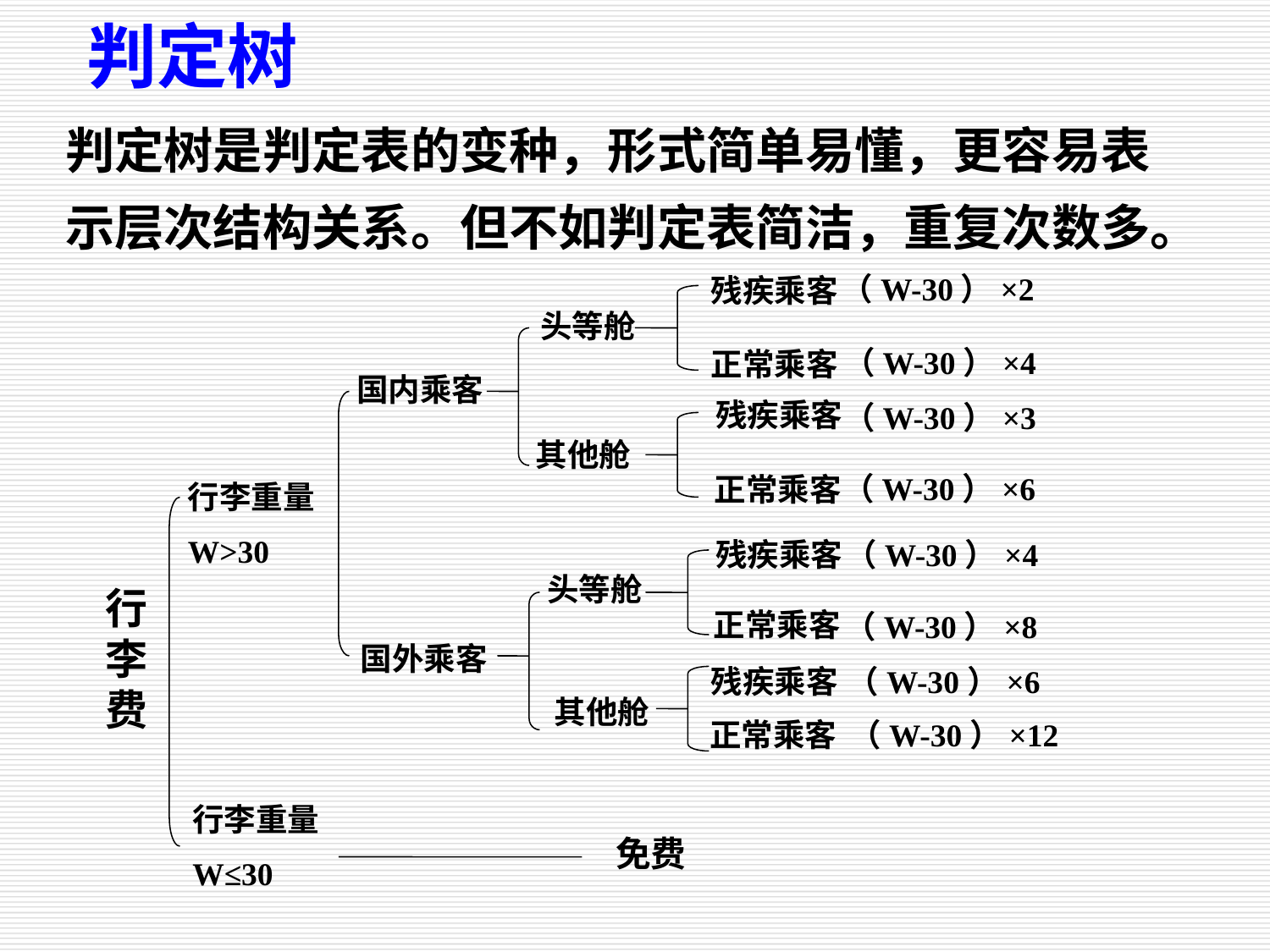

判定树
判定树是判定表的变种，形式简单易懂，更容易表示层次结构关系。但不如判定表简洁，重复次数多。
（W-30）×2
残疾乘客
（W-30）×4
正常乘客

头等舱
其他舱

国内乘客
残疾乘客
（W-30）×3
（W-30）×6
正常乘客

行李重量
W>30

残疾乘客
（W-30）×4
正常乘客
（W-30）×8

头等舱
其他舱
行李费

国外乘客
残疾乘客
（W-30）×6
正常乘客
（W-30）×12

行李重量
W≤30
免费